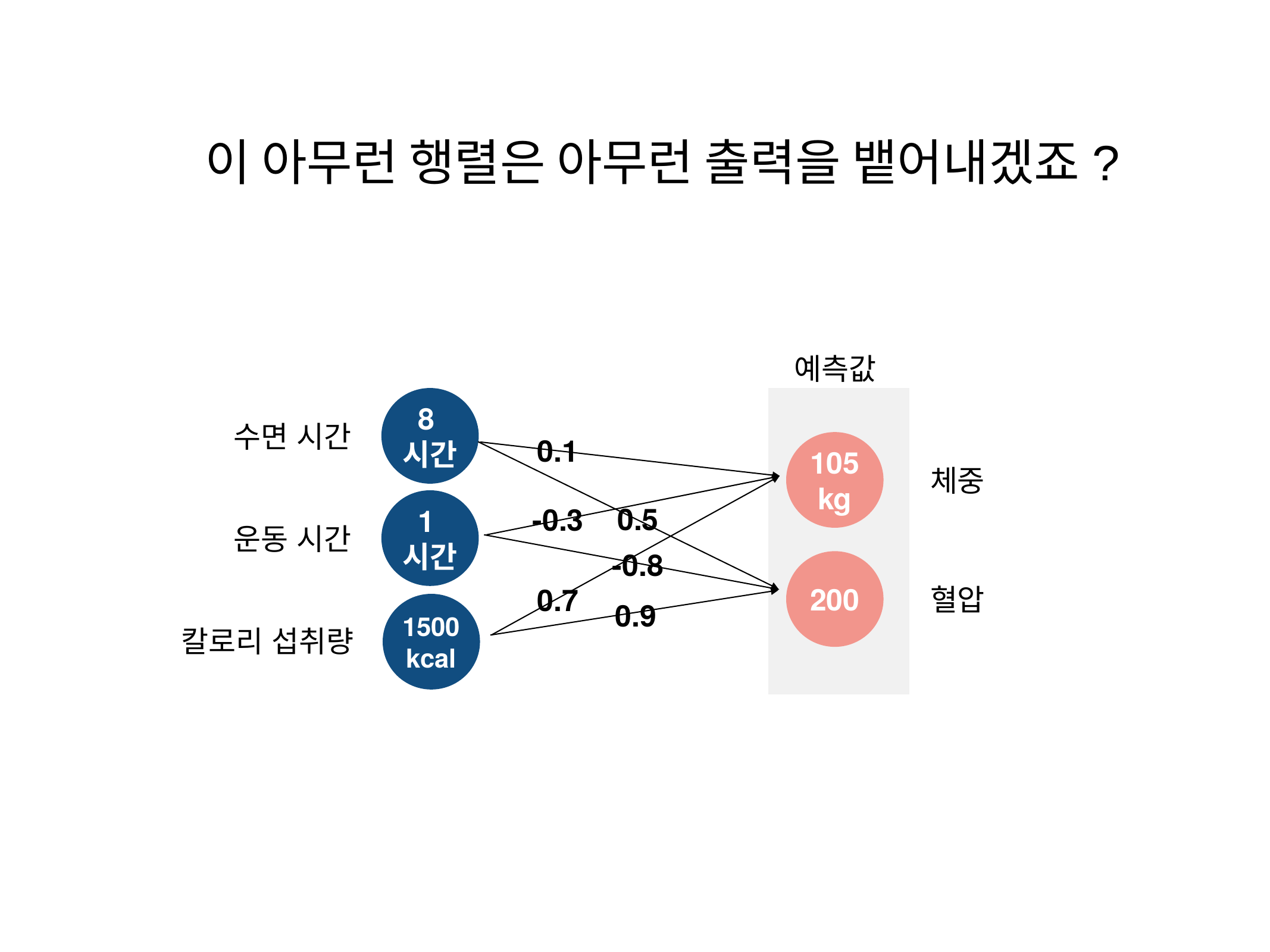

이 아무런 행렬은 아무런 출력을 뱉어내겠죠?
예측값

8시간
수면 시간

105
kg
체중

1시간
운동 시간

200

1500
kcal

0.1

0.5
-0.3

-0.8
혈압
0.7

0.9
칼로리 섭취량